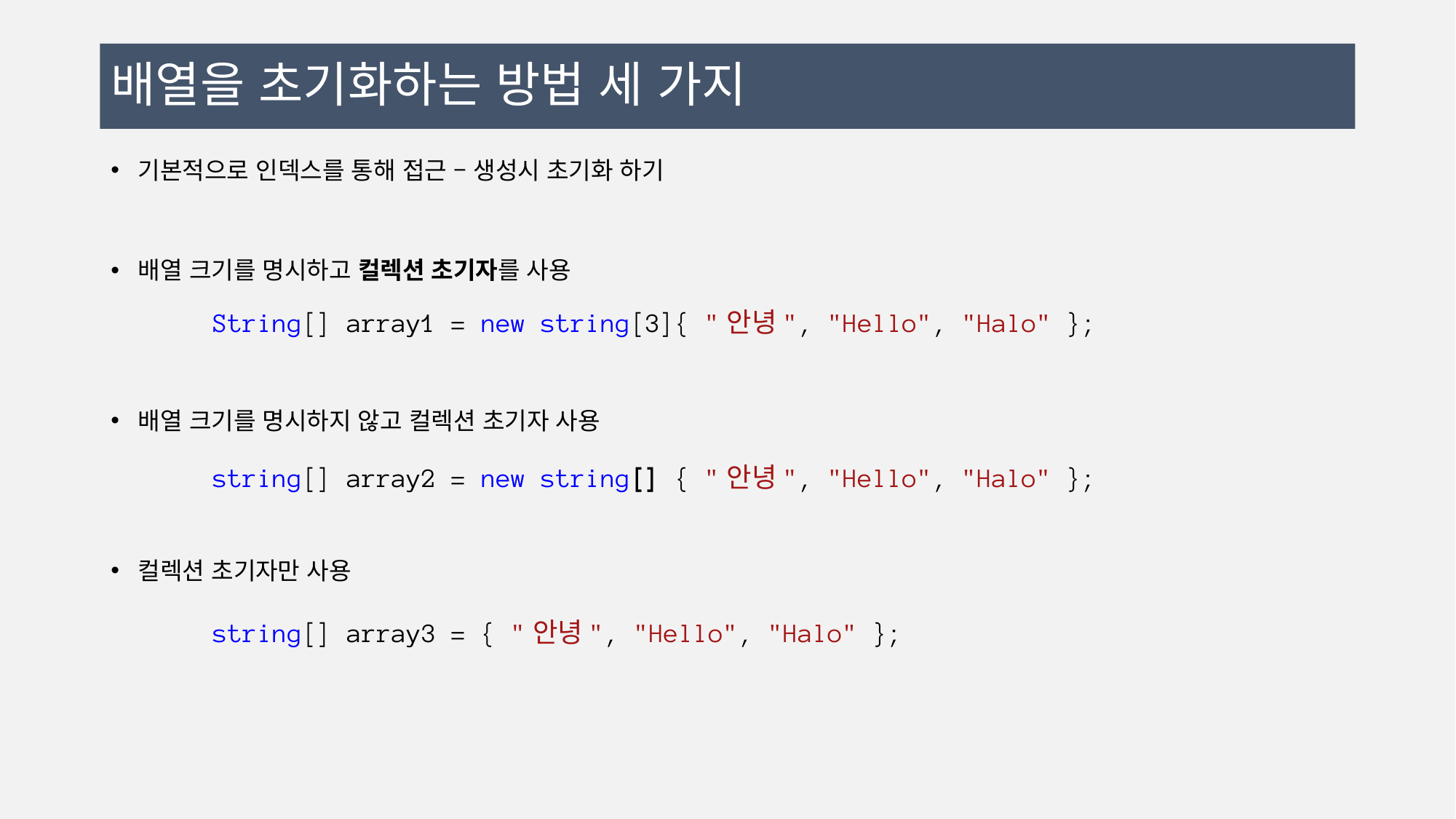

# 배열을 초기화하는 방법 세 가지
기본적으로 인덱스를 통해 접근 – 생성시 초기화 하기

배열 크기를 명시하고 컬렉션 초기자를 사용

배열 크기를 명시하지 않고 컬렉션 초기자 사용

컬렉션 초기자만 사용

String[] array1 = new string[3]{ "안녕", "Hello", "Halo" };
string[] array2 = new string[] { "안녕", "Hello", "Halo" };
string[] array3 = { "안녕", "Hello", "Halo" };